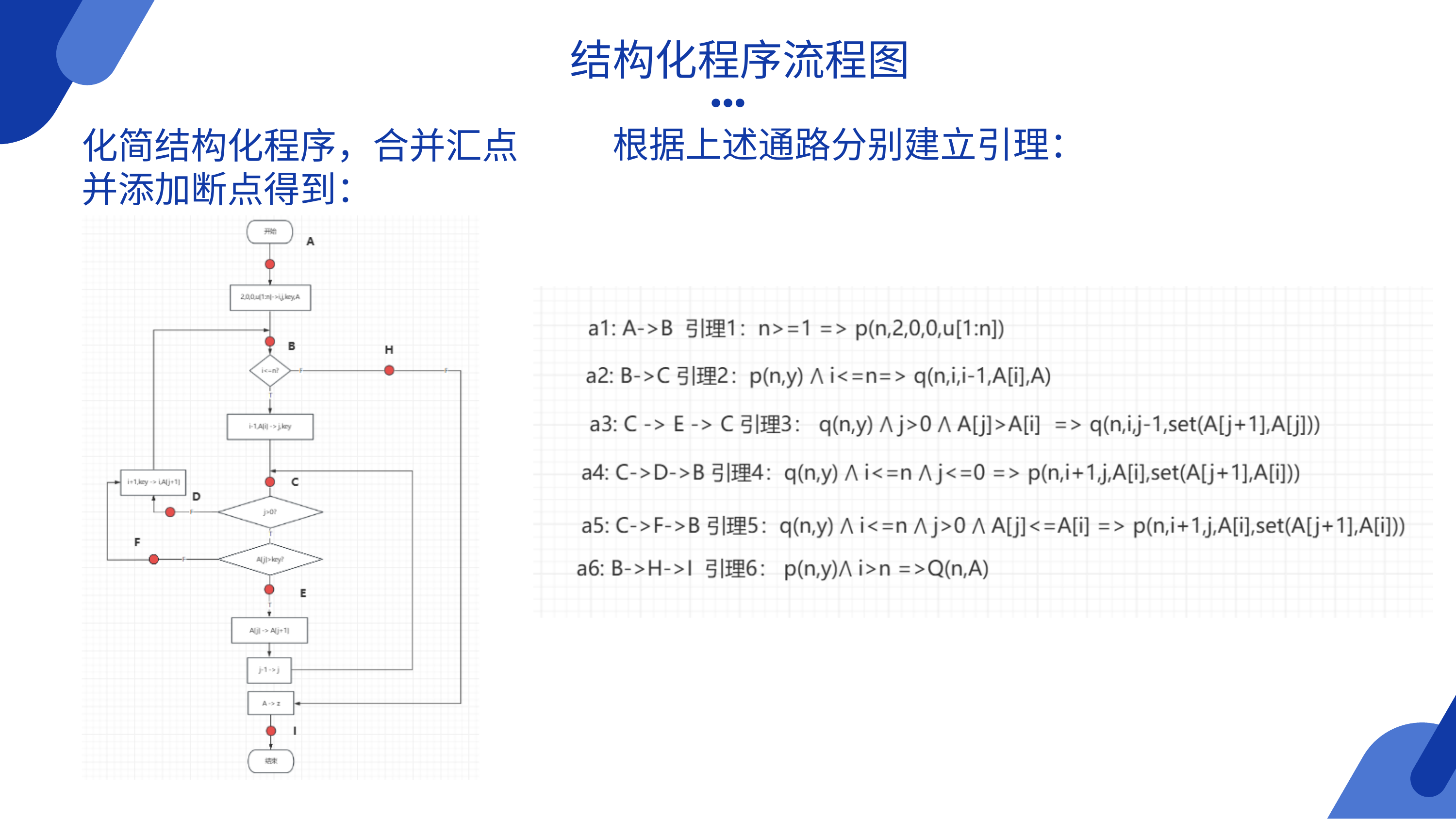

结构化程序流程图

根据上述通路分别建立引理：
化简结构化程序，合并汇点
并添加断点得到：